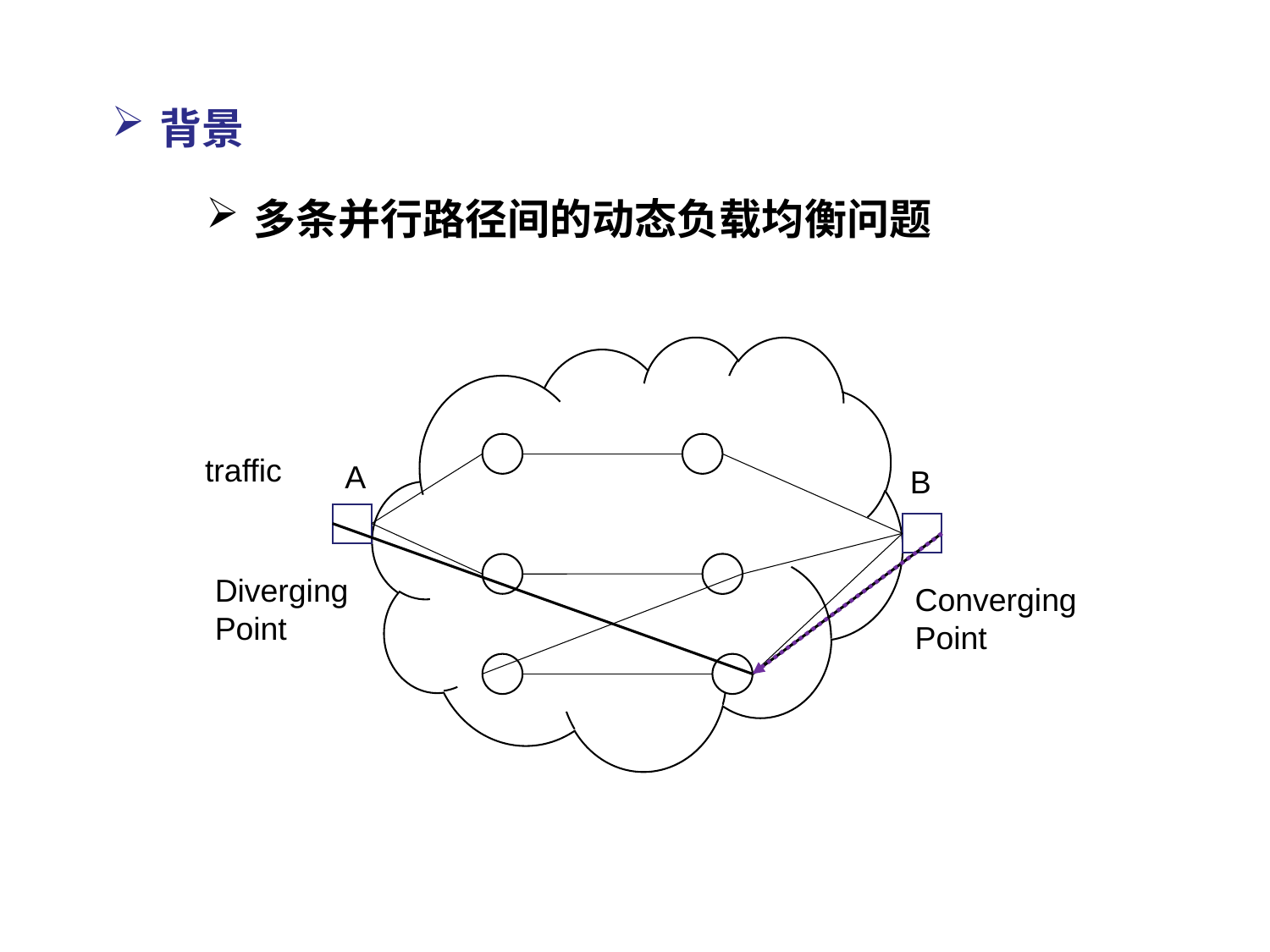

背景
多条并行路径间的动态负载均衡问题

traffic
A
B

Diverging Point
Converging Point